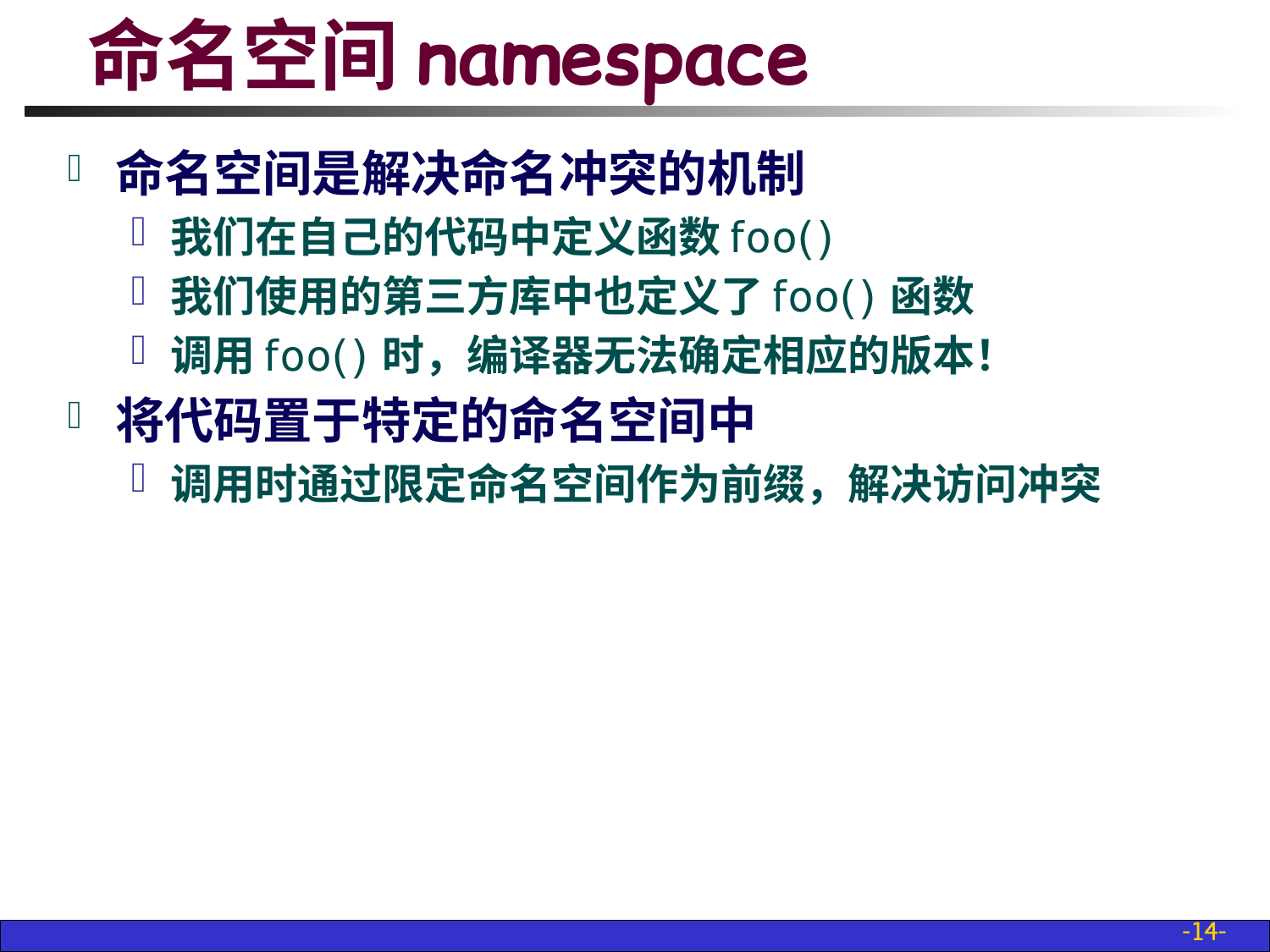

# 命名空间namespace
命名空间是解决命名冲突的机制
我们在自己的代码中定义函数foo()
我们使用的第三方库中也定义了foo()函数
调用foo()时，编译器无法确定相应的版本！
将代码置于特定的命名空间中
调用时通过限定命名空间作为前缀，解决访问冲突
-14-